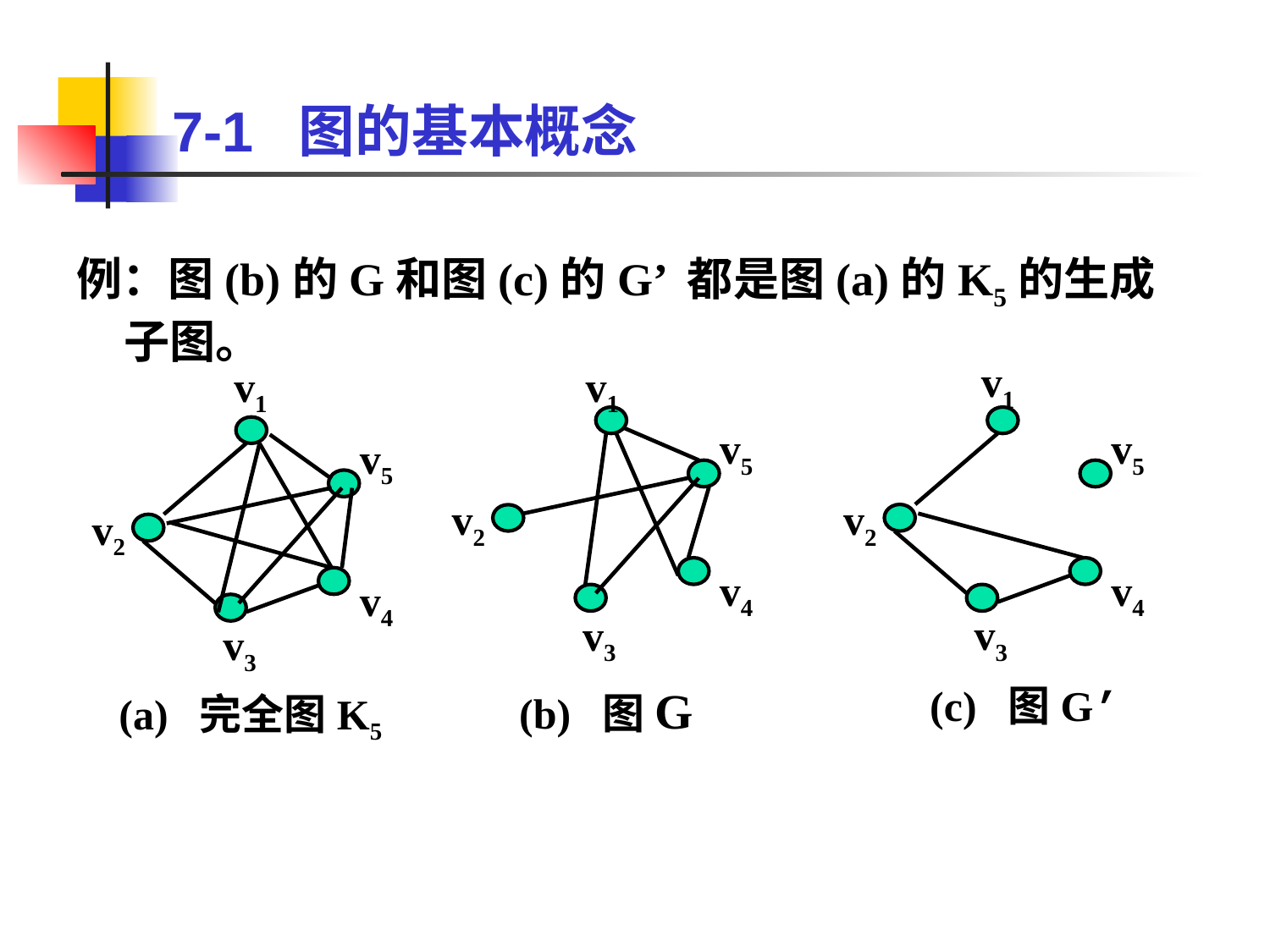

# 7-1  图的基本概念
例：图(b)的G和图(c)的G’ 都是图(a)的K5的生成子图。
v1

v5

v2

v4

v3
   (c)  图G’
v1

v5

v2

v4

v3
(a)  完全图K5
v1

v5

v2

v4

v3
(b)  图G

24